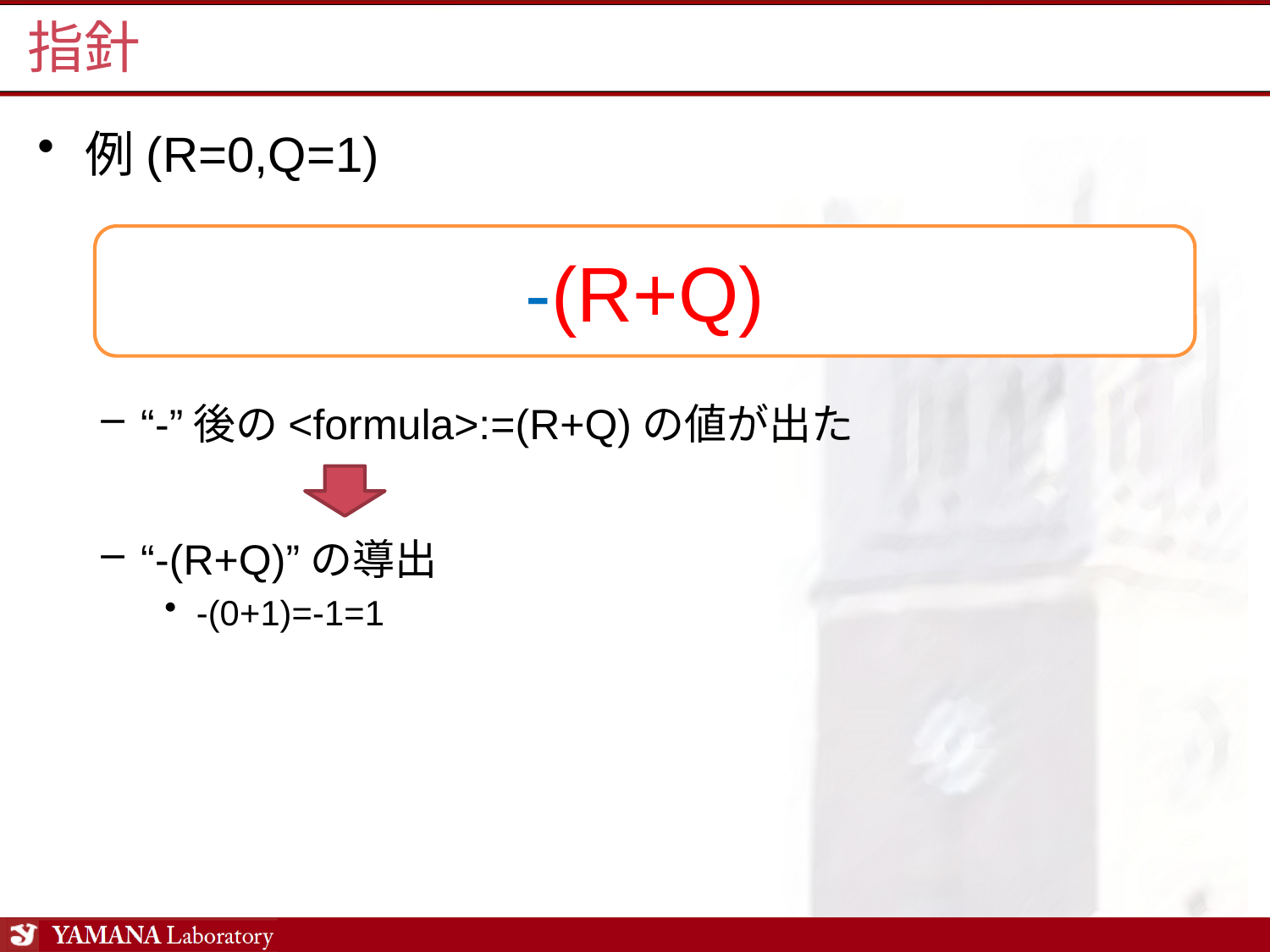

# 指針
例(R=0,Q=1)

“-”後の<formula>:=(R+Q)の値が出た

“-(R+Q)”の導出
-(0+1)=-1=1
-(R+Q)